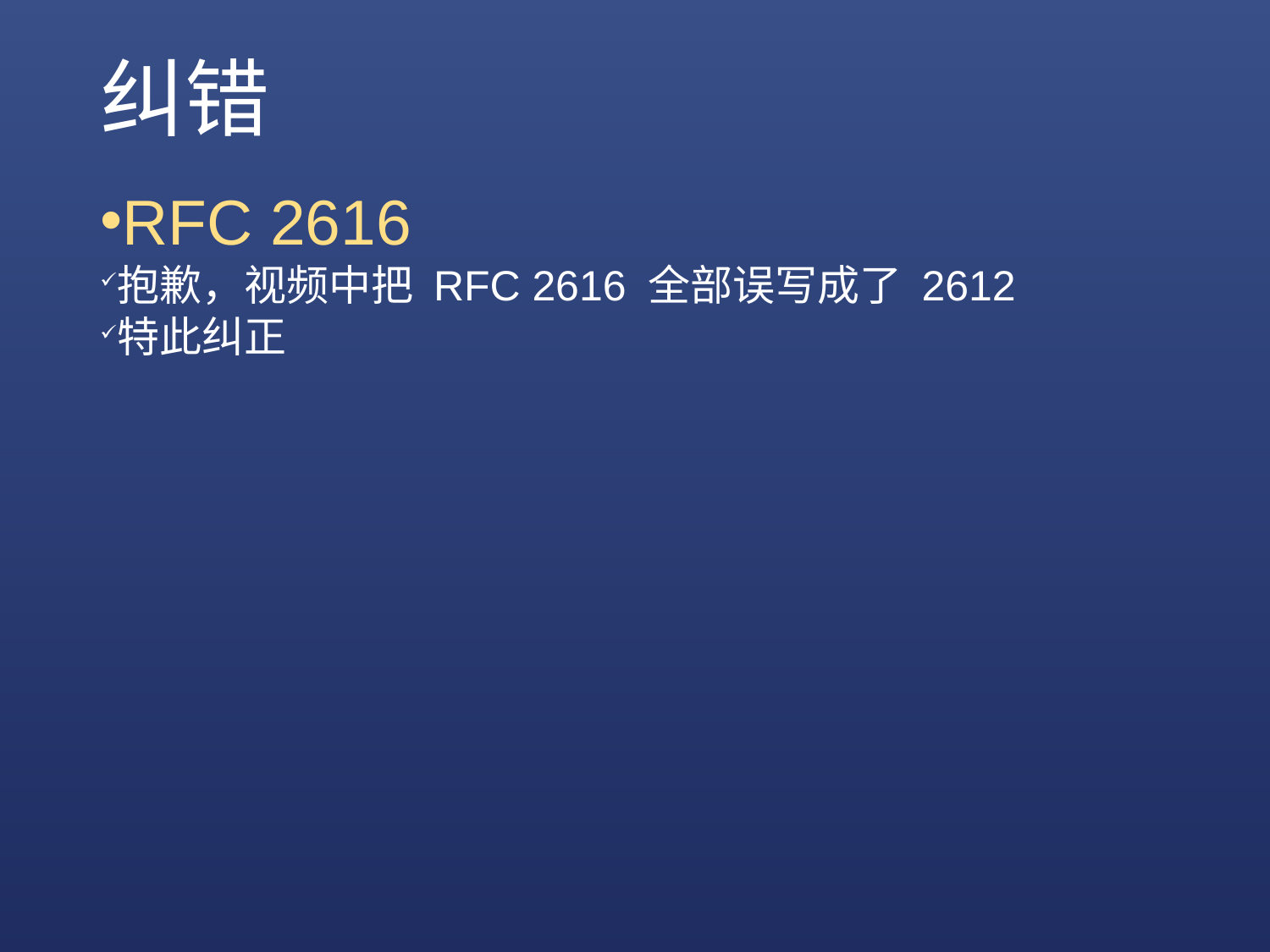

# 纠错
RFC 2616
抱歉，视频中把 RFC 2616 全部误写成了 2612
特此纠正